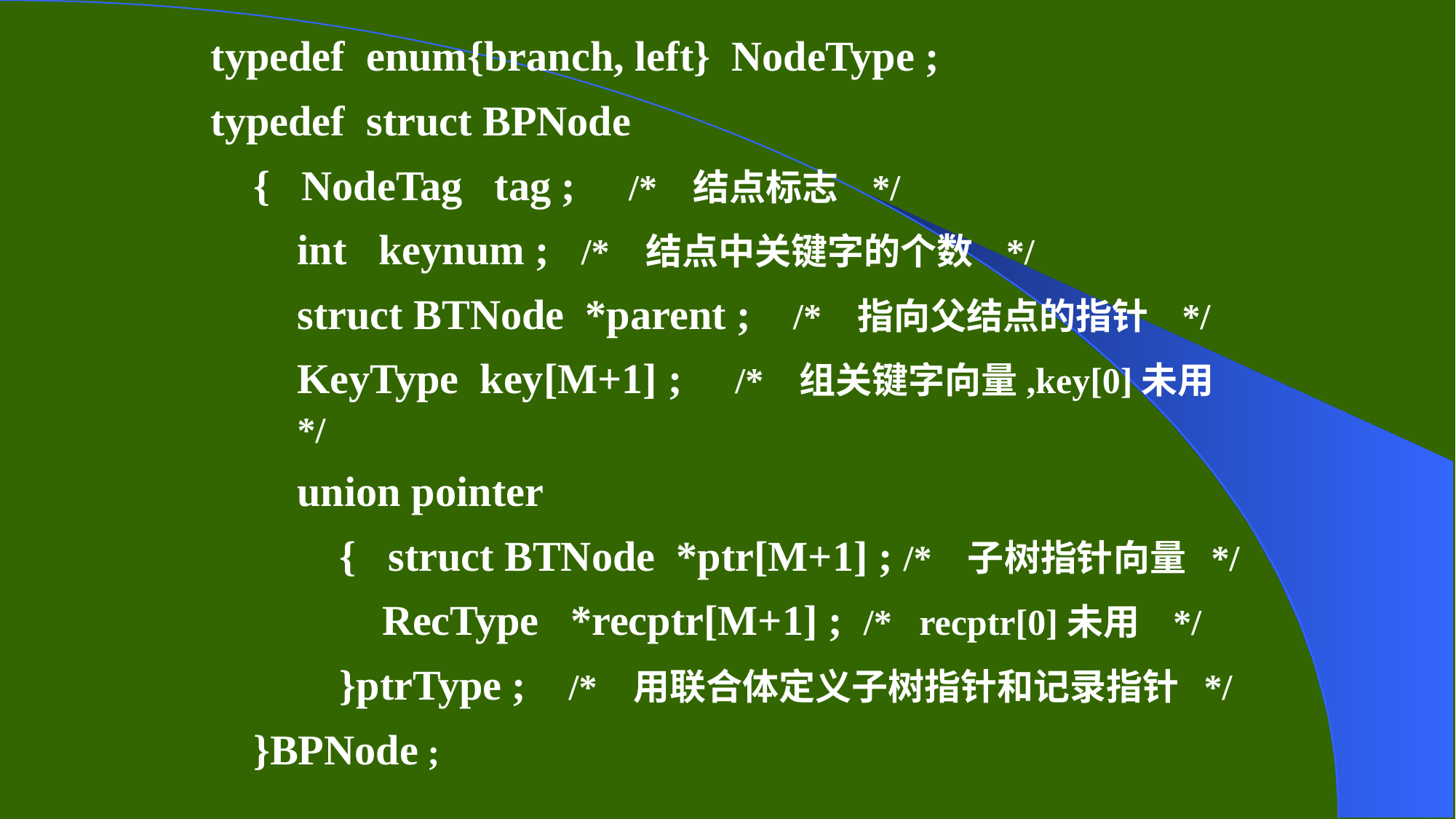

typedef  enum{branch, left}  NodeType ;
typedef  struct BPNode
{   NodeTag   tag ;     /*   结点标志   */
int   keynum ;   /*   结点中关键字的个数   */
struct BTNode  *parent ;    /*   指向父结点的指针   */
KeyType  key[M+1] ;     /*   组关键字向量,key[0]未用  */
union pointer
{   struct BTNode  *ptr[M+1] ; /*   子树指针向量  */
RecType   *recptr[M+1] ;  /*   recptr[0]未用   */
}ptrType ;    /*   用联合体定义子树指针和记录指针  */
}BPNode ;